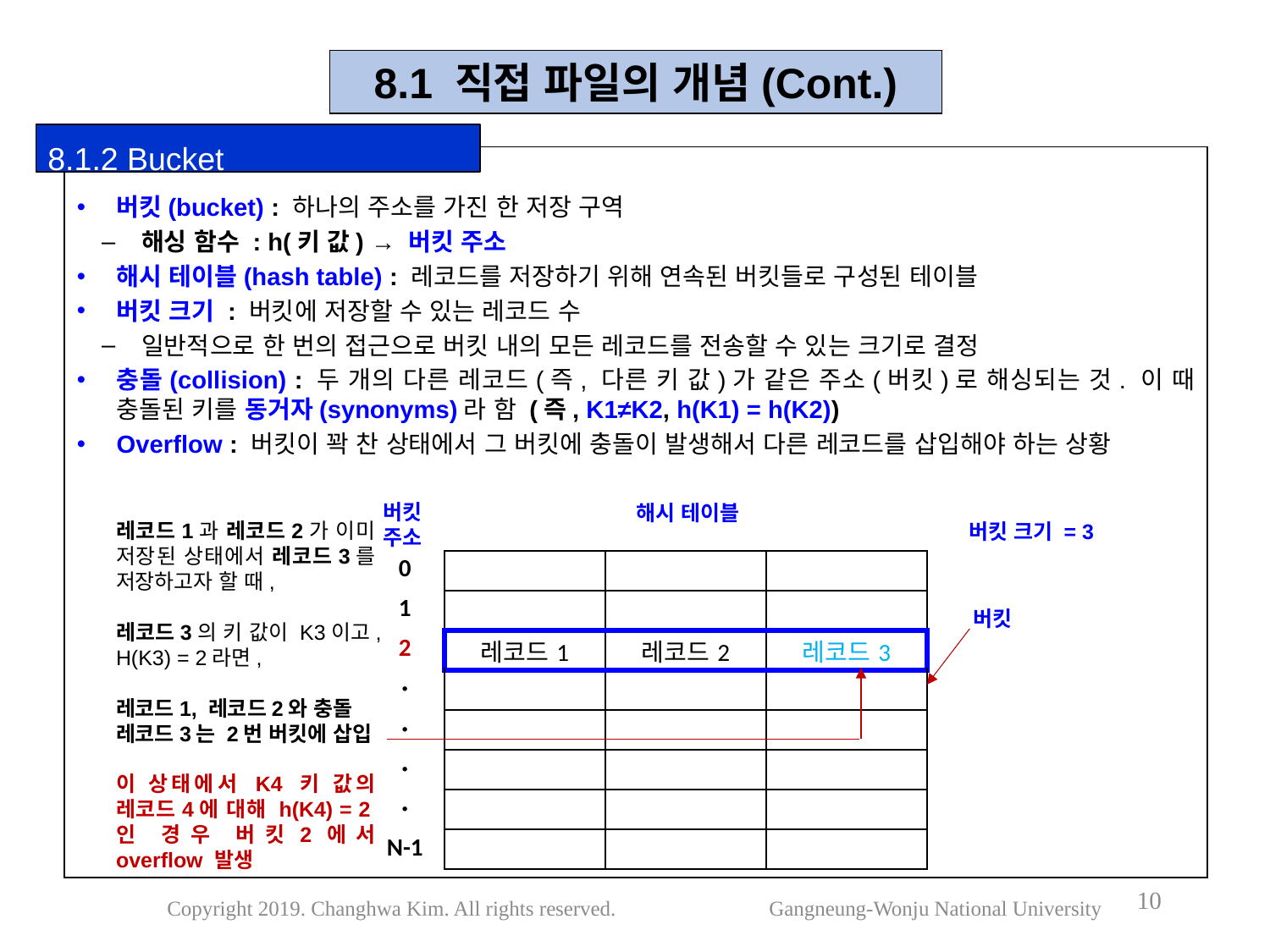

8.1 직접 파일의 개념(Cont.)
8.1.2 Bucket

버킷(bucket) : 하나의 주소를 가진 한 저장 구역
해싱 함수 : h(키 값) → 버킷 주소
해시 테이블(hash table) : 레코드를 저장하기 위해 연속된 버킷들로 구성된 테이블
버킷 크기 : 버킷에 저장할 수 있는 레코드 수
일반적으로 한 번의 접근으로 버킷 내의 모든 레코드를 전송할 수 있는 크기로 결정
충돌(collision) : 두 개의 다른 레코드(즉, 다른 키 값)가 같은 주소(버킷)로 해싱되는 것. 이 때 충돌된 키를 동거자(synonyms)라 함 (즉, K1≠K2, h(K1) = h(K2))
Overflow : 버킷이 꽉 찬 상태에서 그 버킷에 충돌이 발생해서 다른 레코드를 삽입해야 하는 상황
버킷
주소
해시 테이블
레코드1과 레코드2가 이미 저장된 상태에서 레코드3를 저장하고자 할 때,

레코드3의 키 값이 K3이고,
H(K3) = 2라면,

레코드1, 레코드2와 충돌
레코드3는 2번 버킷에 삽입

이 상태에서 K4 키 값의 레코드4에 대해 h(K4) = 2인 경우 버킷2에서 overflow 발생
버킷 크기 = 3
| 0 |
| --- |
| 1 |
| 2 |
| · |
| · |
| · |
| · |
| N-1 |
|  |  |  |
| --- | --- | --- |
|  |  |  |
| 레코드1 | 레코드2 | 레코드3 |
|  |  |  |
|  |  |  |
|  |  |  |
|  |  |  |
|  |  |  |
버킷
10
Copyright 2019. Changhwa Kim. All rights reserved.                             Gangneung-Wonju National University